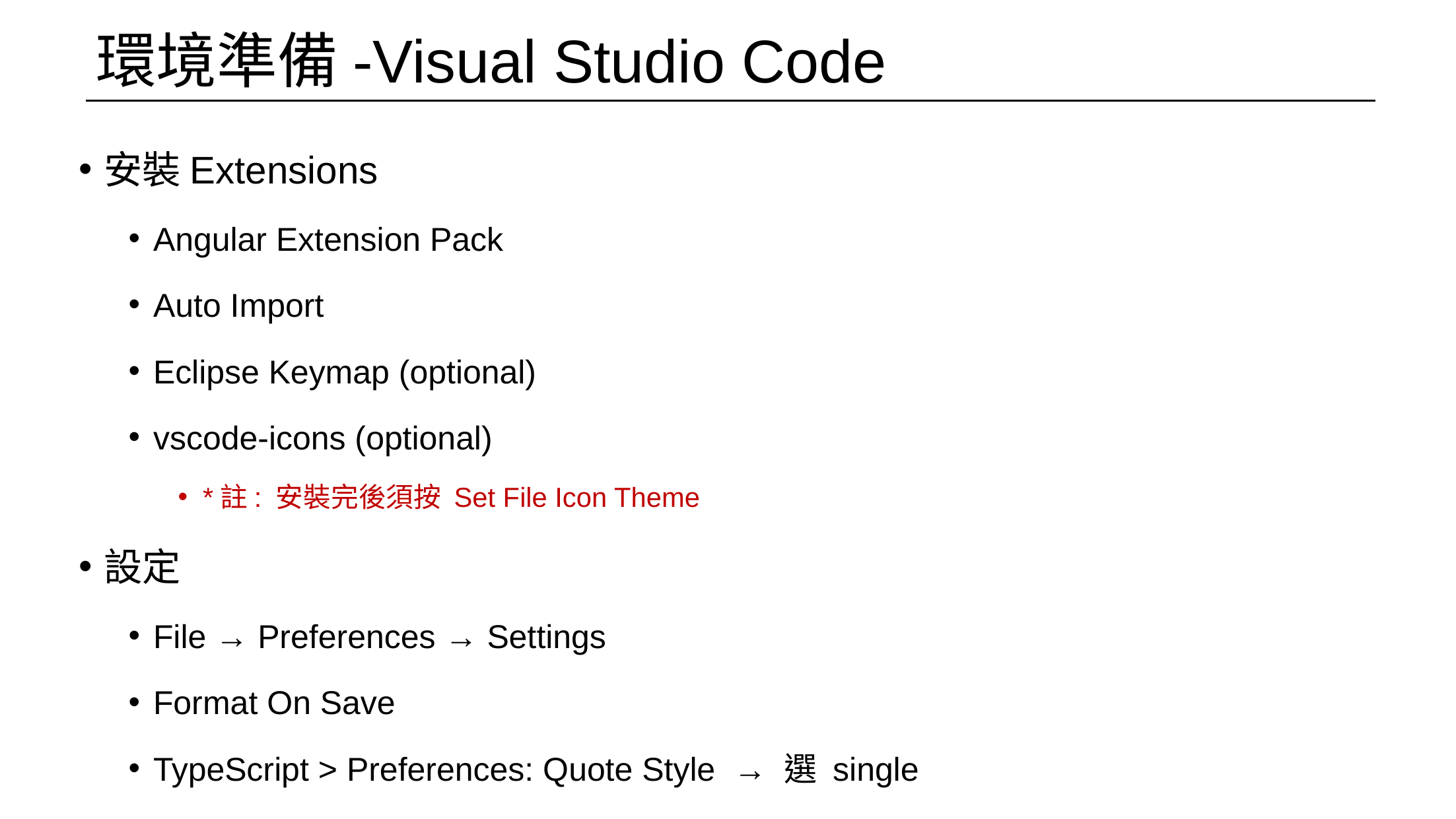

# 環境準備-Visual Studio Code
安裝Extensions
Angular Extension Pack
Auto Import
Eclipse Keymap (optional)
vscode-icons (optional)
*註: 安裝完後須按 Set File Icon Theme
設定
File → Preferences → Settings
Format On Save
TypeScript > Preferences: Quote Style  → 選 single